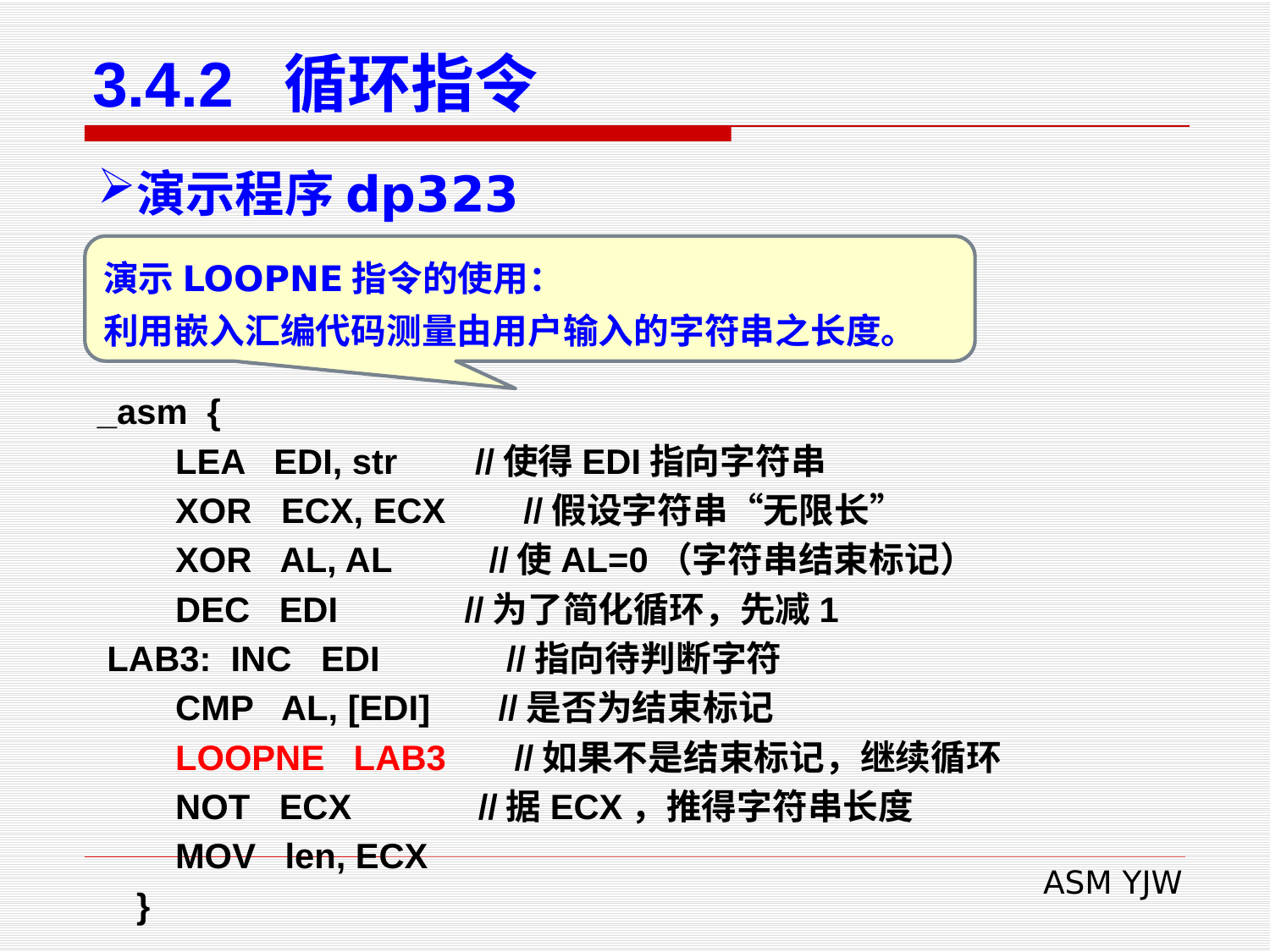

# 3.4.2  循环指令
演示程序dp323
演示LOOPNE指令的使用：
利用嵌入汇编代码测量由用户输入的字符串之长度。
_asm  {
        LEA   EDI, str        //使得EDI指向字符串
        XOR   ECX, ECX        //假设字符串“无限长”
        XOR   AL, AL          //使AL=0（字符串结束标记）
        DEC   EDI             //为了简化循环，先减1
 LAB3:  INC   EDI             //指向待判断字符
        CMP   AL, [EDI]       //是否为结束标记
        LOOPNE   LAB3       //如果不是结束标记，继续循环
        NOT   ECX             //据ECX，推得字符串长度
        MOV   len, ECX
    }